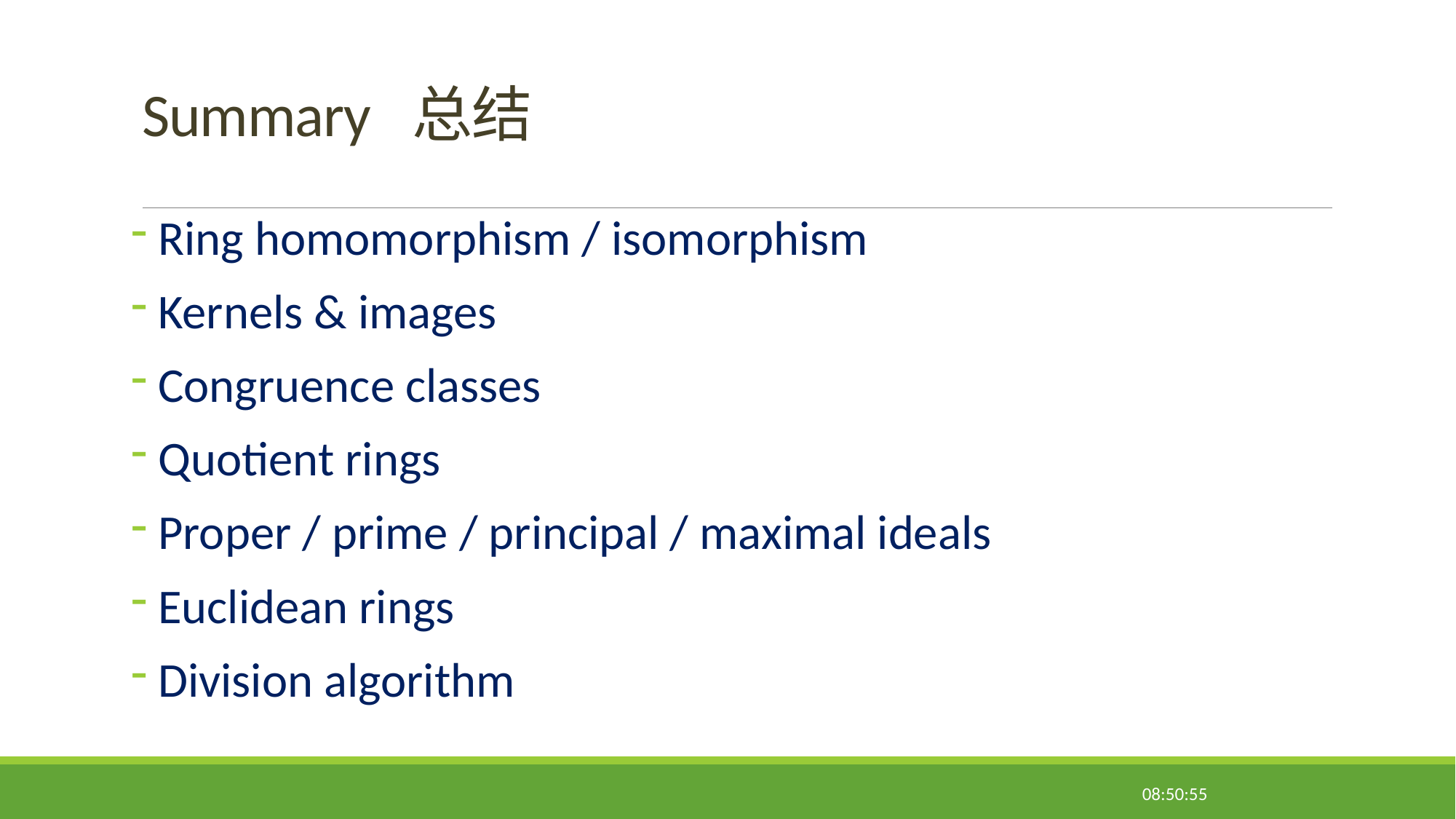

# Summary  总结
 Ring homomorphism / isomorphism
 Kernels & images
 Congruence classes
 Quotient rings
 Proper / prime / principal / maximal ideals
 Euclidean rings
 Division algorithm

08:50:55